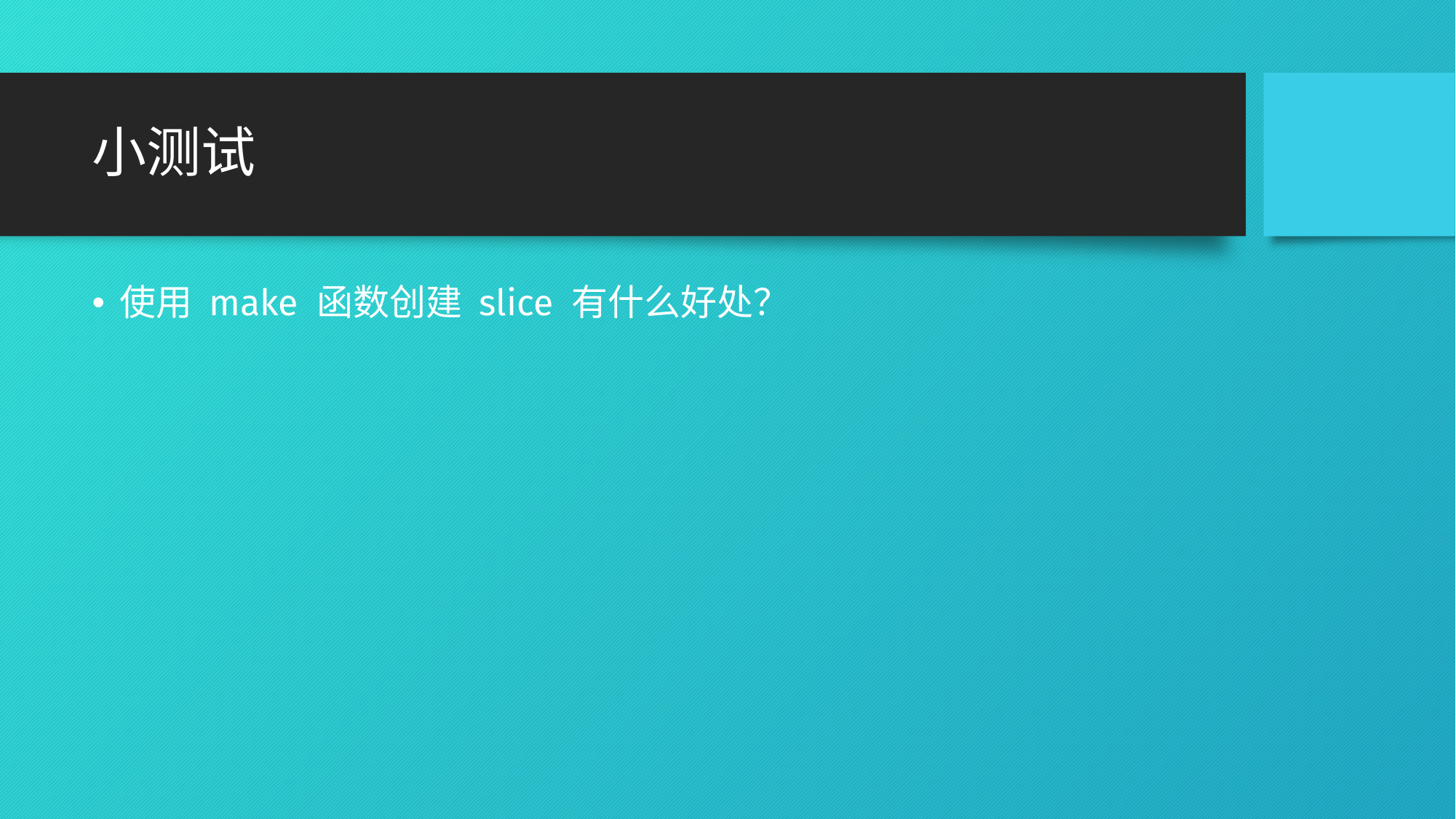

# 小测试
使用 make 函数创建 slice 有什么好处？